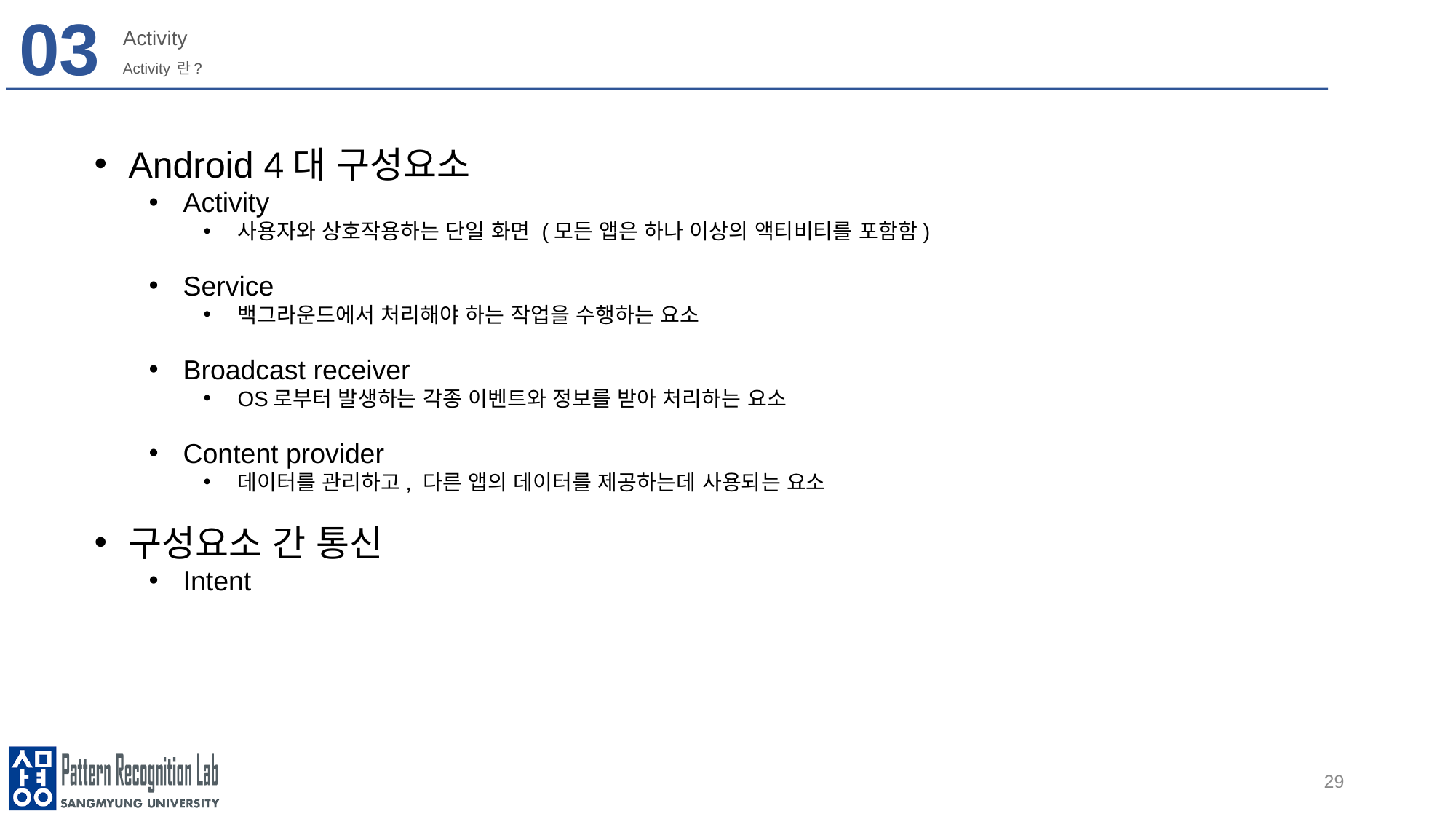

03
# Activity
Activity 란?
Android 4대 구성요소
Activity
사용자와 상호작용하는 단일 화면 (모든 앱은 하나 이상의 액티비티를 포함함)

Service
백그라운드에서 처리해야 하는 작업을 수행하는 요소

Broadcast receiver
OS로부터 발생하는 각종 이벤트와 정보를 받아 처리하는 요소

Content provider
데이터를 관리하고, 다른 앱의 데이터를 제공하는데 사용되는 요소

구성요소 간 통신
Intent
29